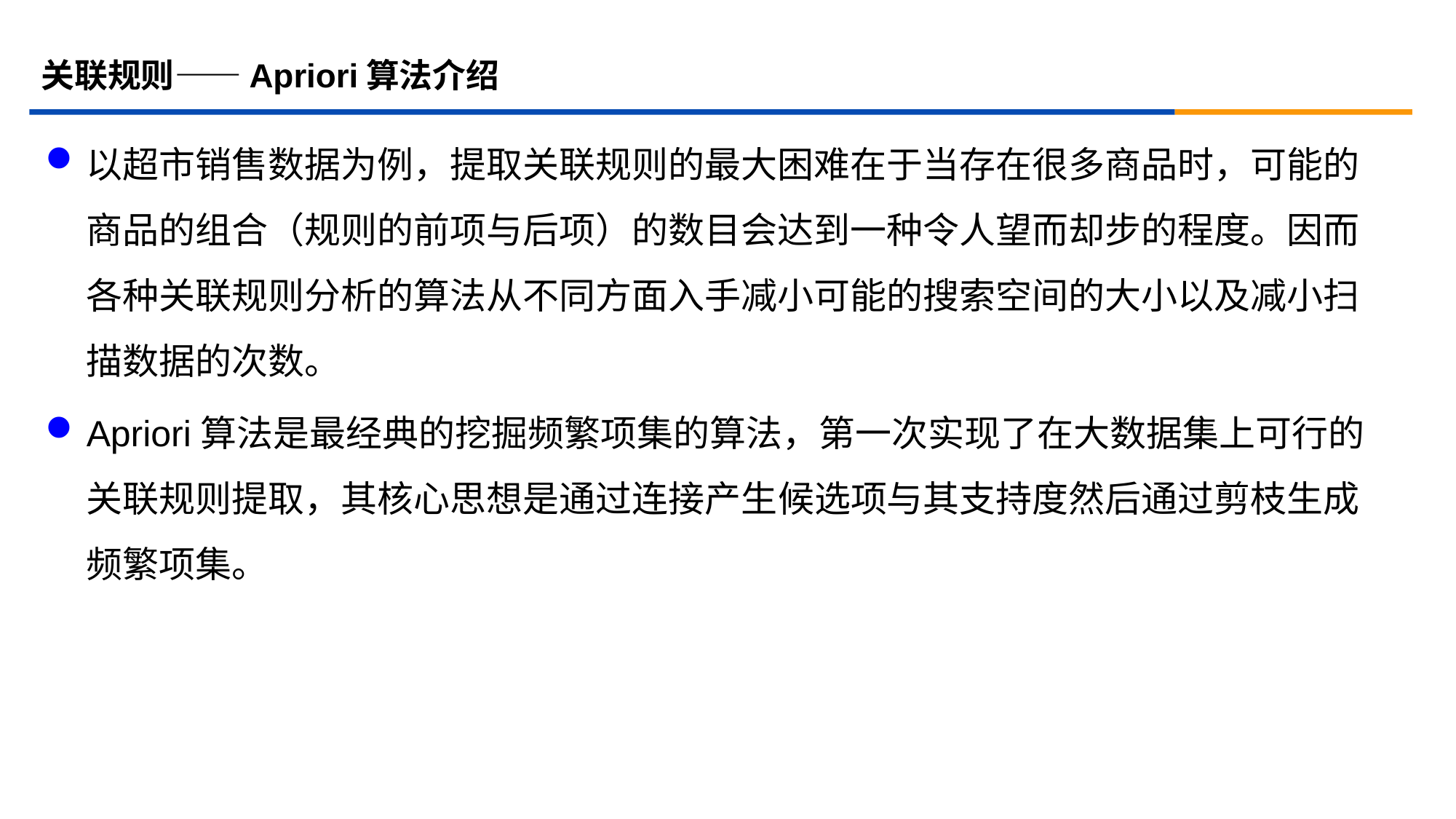

# 关联规则——Apriori算法介绍
以超市销售数据为例，提取关联规则的最大困难在于当存在很多商品时，可能的商品的组合（规则的前项与后项）的数目会达到一种令人望而却步的程度。因而各种关联规则分析的算法从不同方面入手减小可能的搜索空间的大小以及减小扫描数据的次数。
Apriori算法是最经典的挖掘频繁项集的算法，第一次实现了在大数据集上可行的关联规则提取，其核心思想是通过连接产生候选项与其支持度然后通过剪枝生成频繁项集。